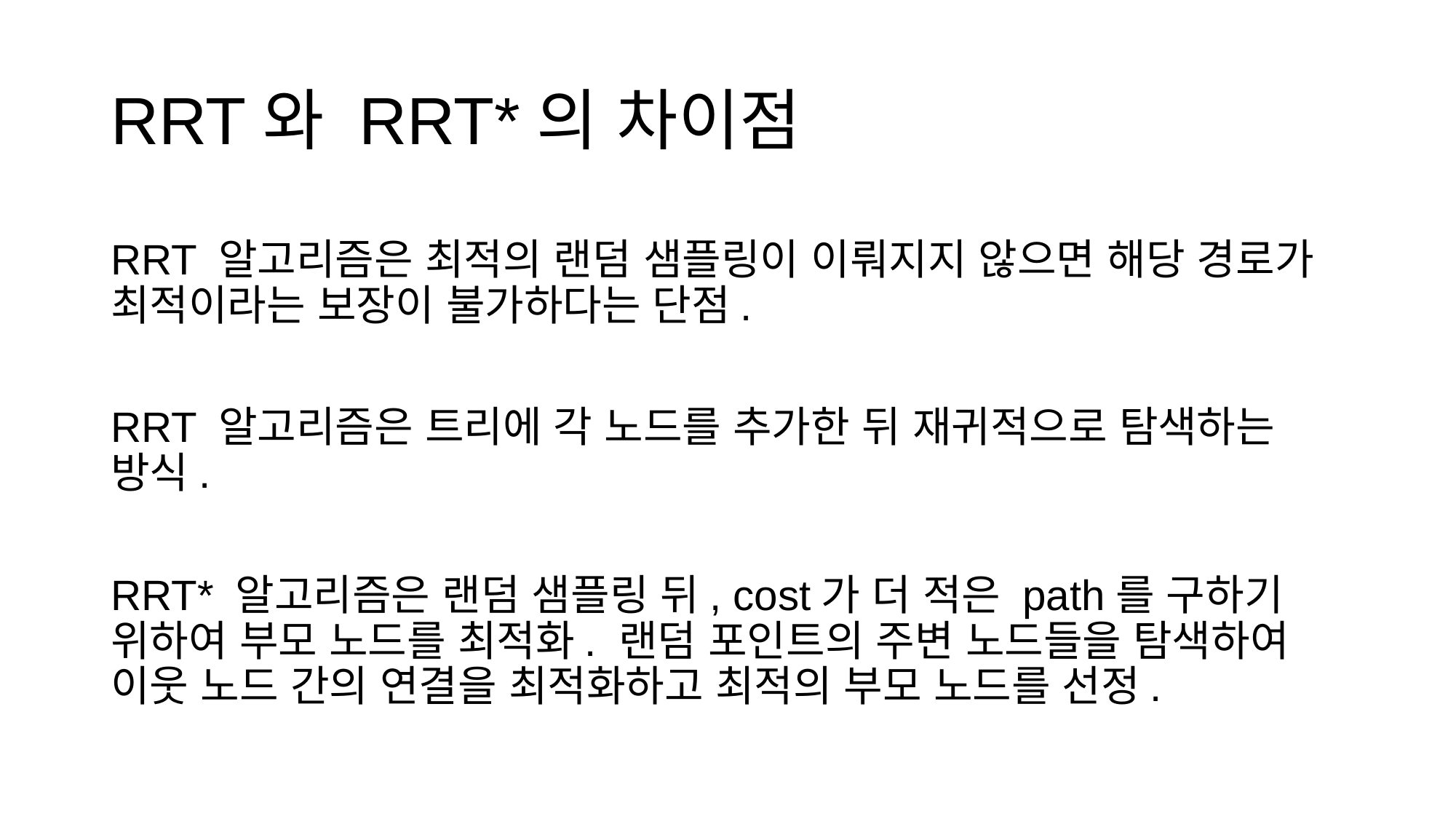

# RRT와 RRT*의 차이점
RRT 알고리즘은 최적의 랜덤 샘플링이 이뤄지지 않으면 해당 경로가 최적이라는 보장이 불가하다는 단점.

RRT 알고리즘은 트리에 각 노드를 추가한 뒤 재귀적으로 탐색하는 방식.

RRT* 알고리즘은 랜덤 샘플링 뒤, cost가 더 적은 path를 구하기 위하여 부모 노드를 최적화. 랜덤 포인트의 주변 노드들을 탐색하여 이웃 노드 간의 연결을 최적화하고 최적의 부모 노드를 선정.